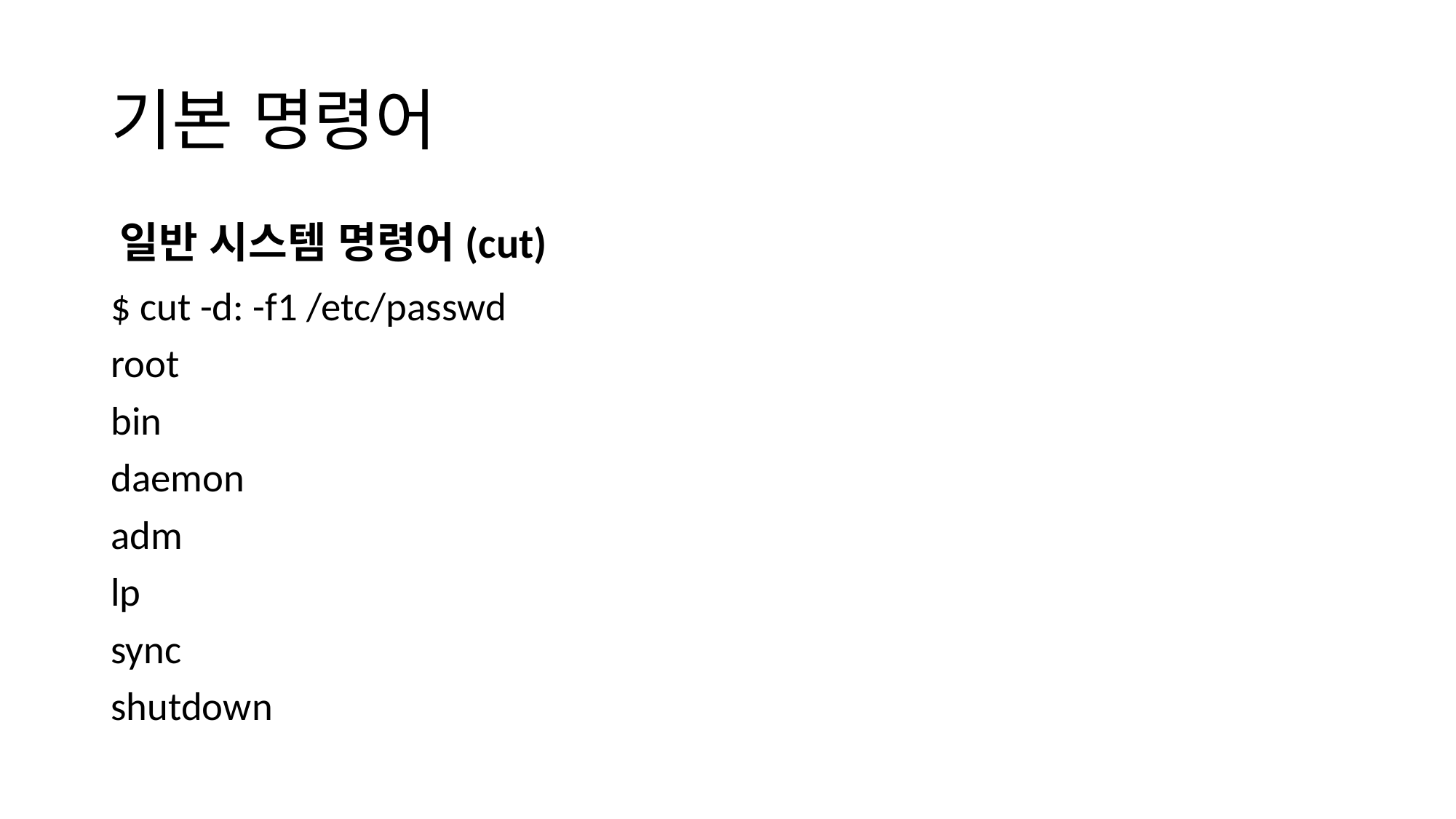

# 기본 명령어
일반 시스템 명령어(cut)
$ cut -d: -f1 /etc/passwd
root
bin
daemon
adm
lp
sync
shutdown